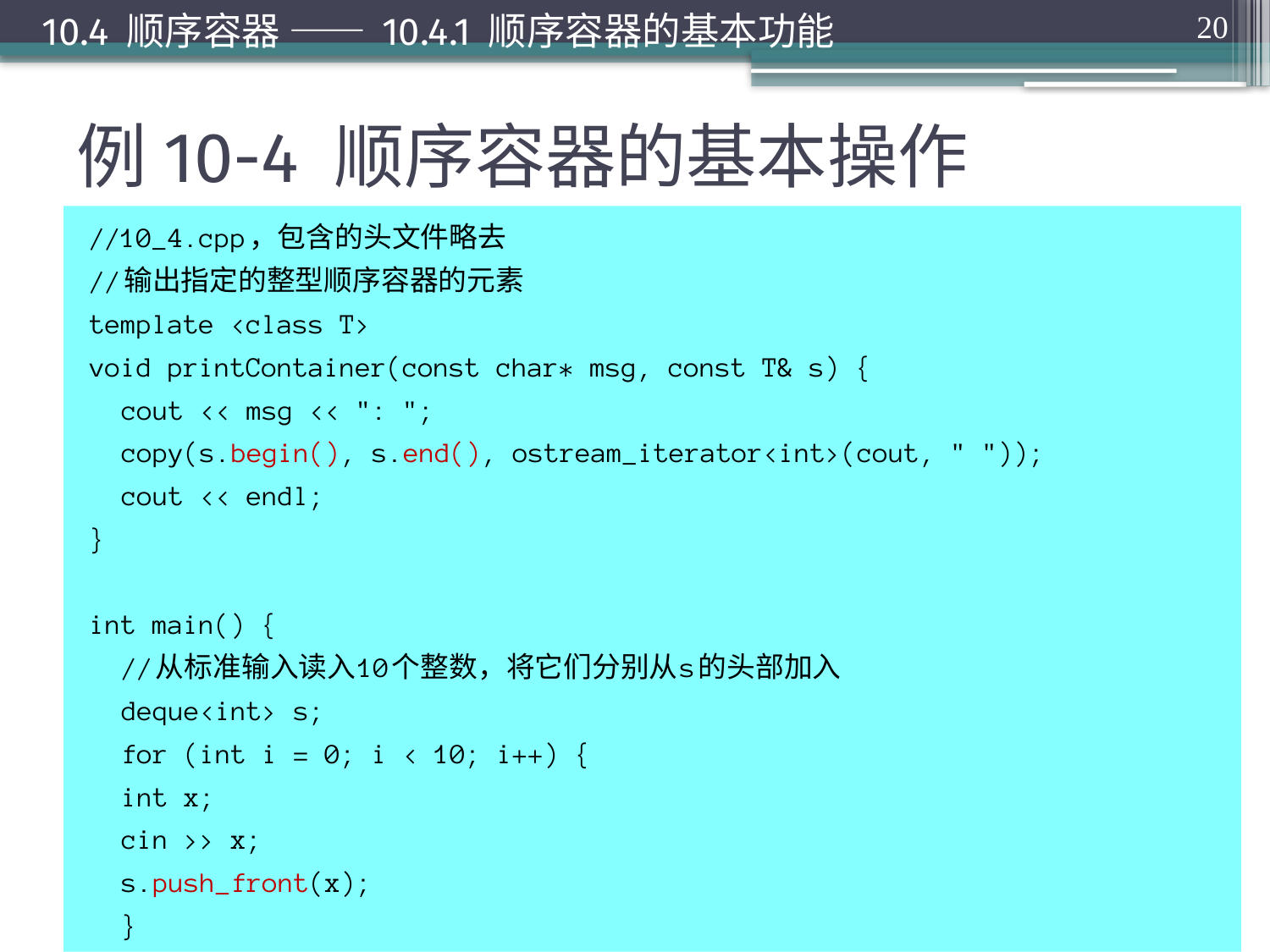

10.4 顺序容器 —— 10.4.1 顺序容器的基本功能
20
# 例10-4 顺序容器的基本操作
//10_4.cpp，包含的头文件略去
//输出指定的整型顺序容器的元素
template <class T>
void printContainer(const char* msg, const T& s) {
	cout << msg << ": ";
	copy(s.begin(), s.end(), ostream_iterator<int>(cout, " "));
	cout << endl;
}

int main() {
	//从标准输入读入10个整数，将它们分别从s的头部加入
	deque<int> s;
	for (int i = 0; i < 10; i++) {
		int x;
		cin >> x;
		s.push_front(x);
	}